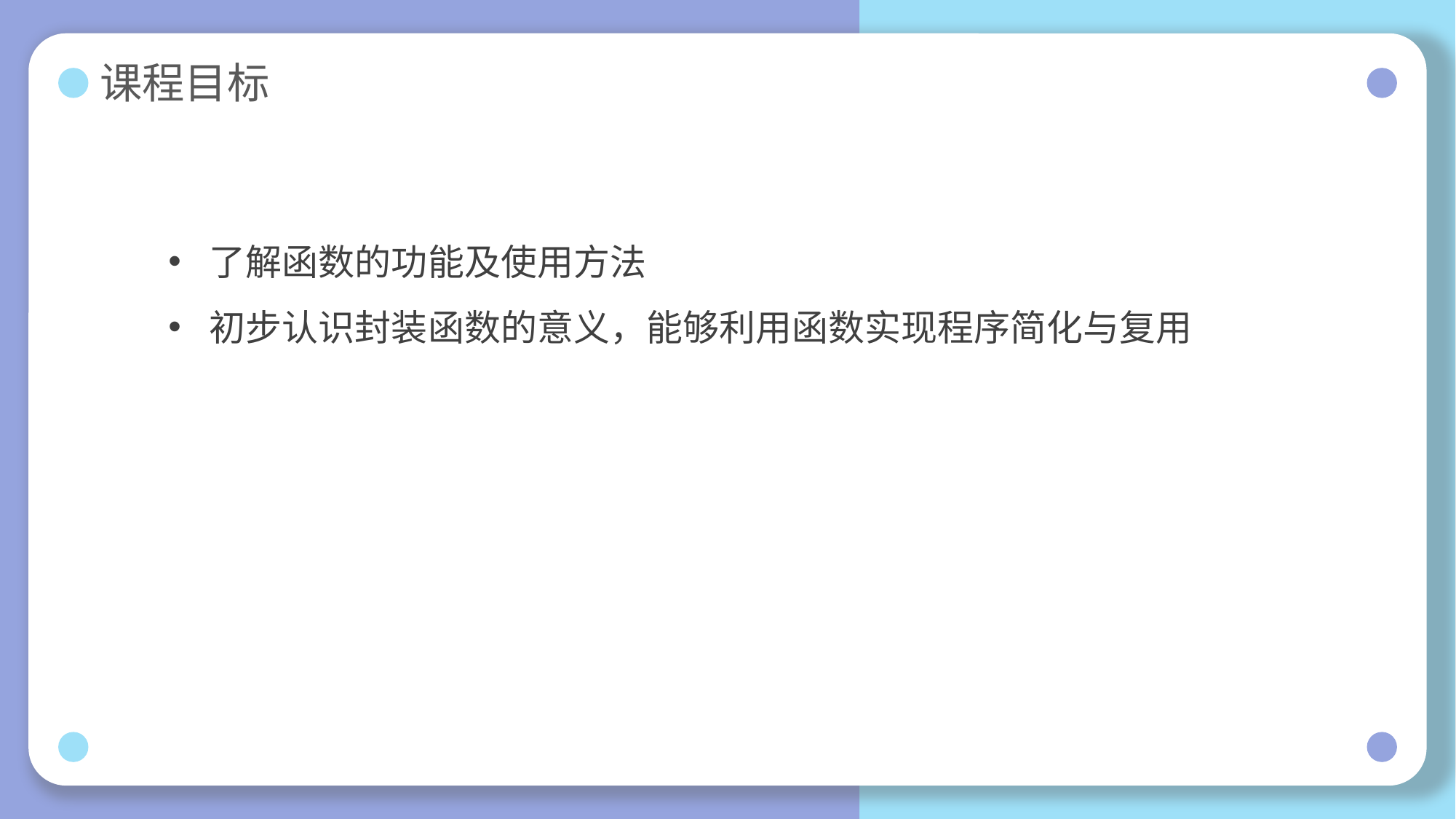

# 课程目标
了解函数的功能及使用方法
初步认识封装函数的意义，能够利用函数实现程序简化与复用